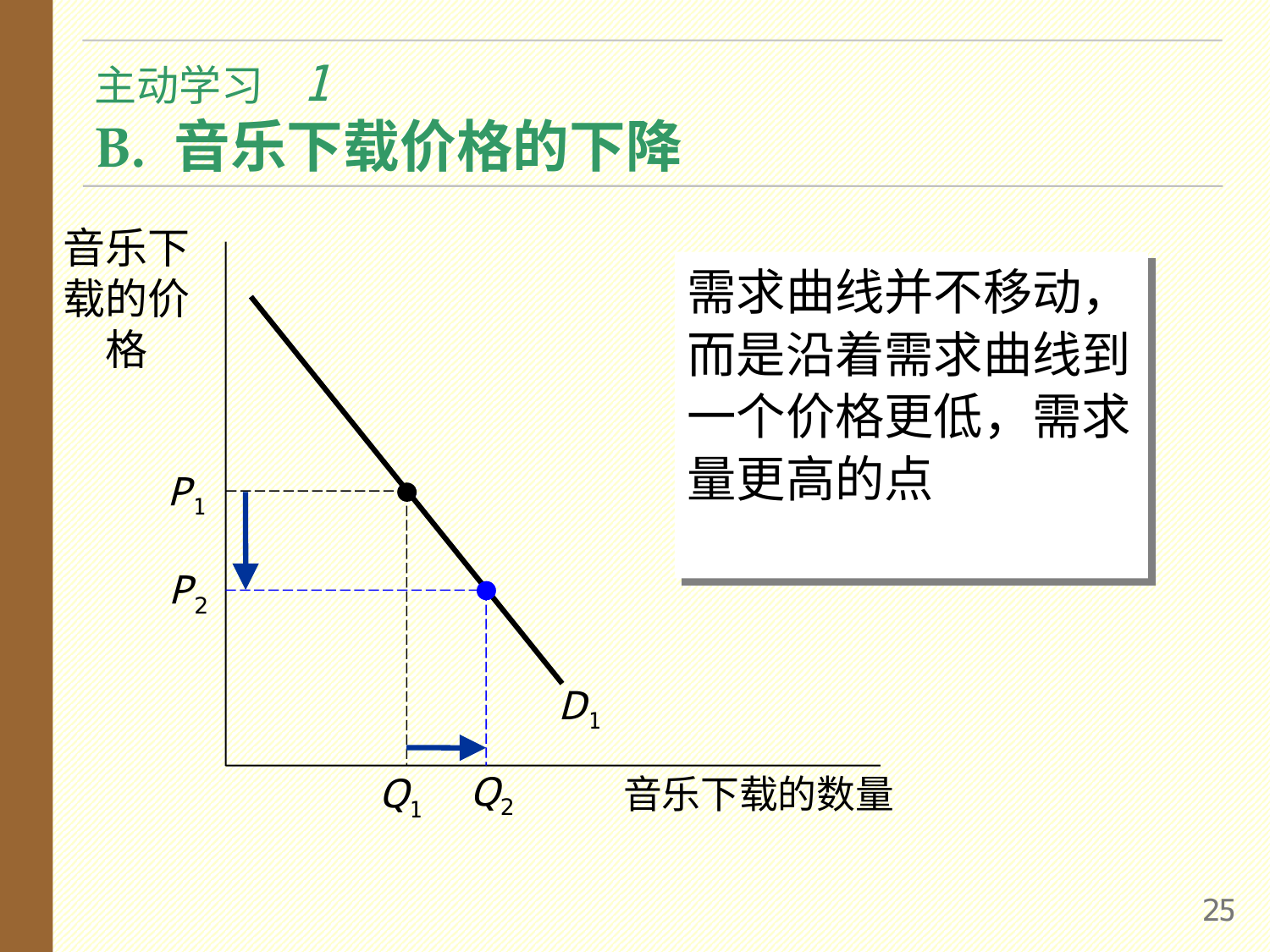

# 主动学习   1 B. 音乐下载价格的下降
音乐下载的价格

需求曲线并不移动，而是沿着需求曲线到一个价格更低，需求量更高的点

P1

P2

Q2

D1
Q1
音乐下载的数量
25